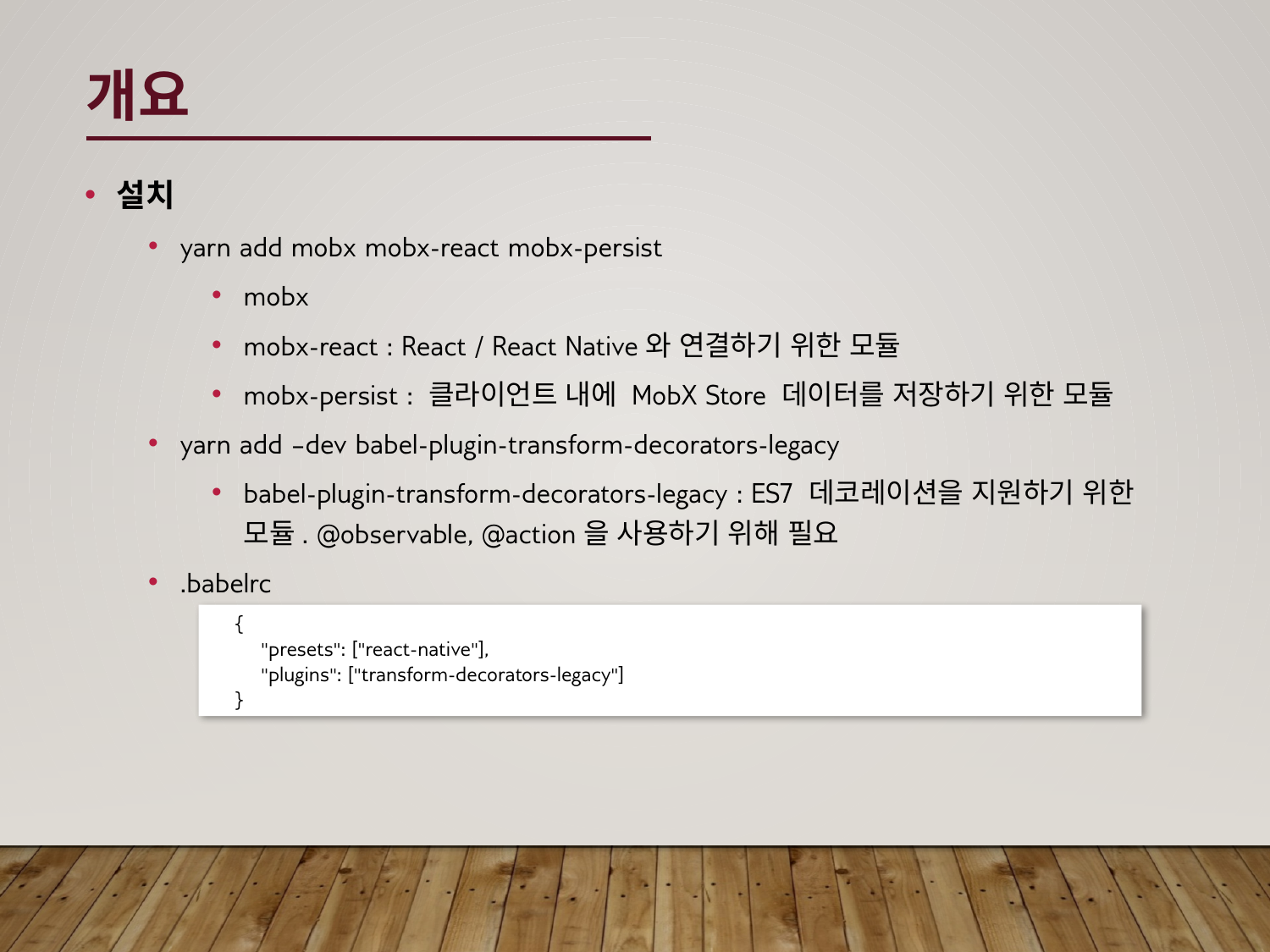

# 개요
설치
yarn add mobx mobx-react mobx-persist
mobx
mobx-react : React / React Native와 연결하기 위한 모듈
mobx-persist : 클라이언트 내에 MobX Store 데이터를 저장하기 위한 모듈
yarn add –dev babel-plugin-transform-decorators-legacy
babel-plugin-transform-decorators-legacy : ES7 데코레이션을 지원하기 위한 모듈. @observable, @action을 사용하기 위해 필요
.babelrc

{
    "presets": ["react-native"],
    "plugins": ["transform-decorators-legacy"]
}